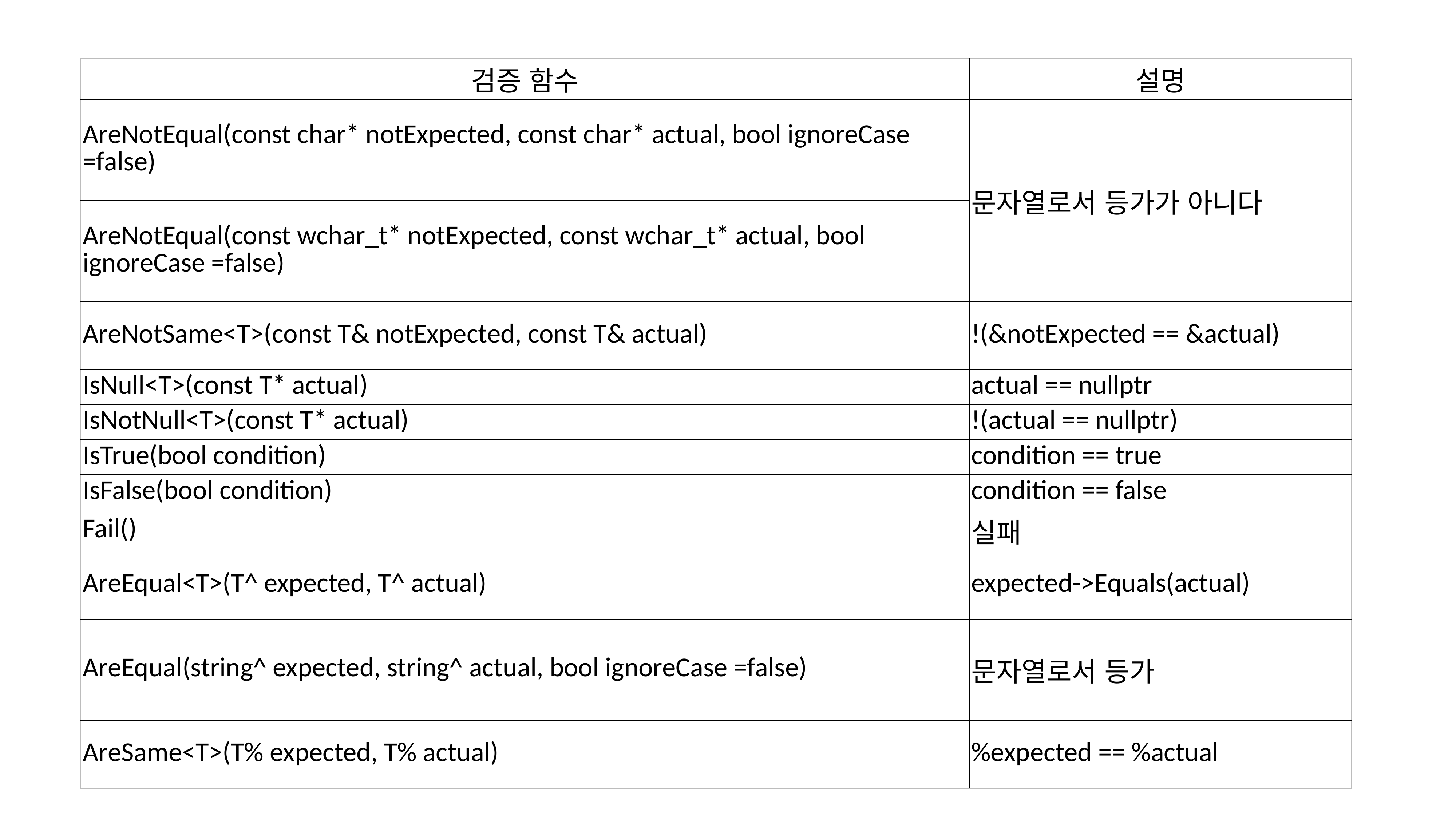

| 검증 함수 | 설명 |
| --- | --- |
| AreNotEqual(const char\* notExpected, const char\* actual, bool ignoreCase =false) | 문자열로서 등가가 아니다 |
| AreNotEqual(const wchar\_t\* notExpected, const wchar\_t\* actual, bool ignoreCase =false) |  |
| AreNotSame<T>(const T& notExpected, const T& actual) | !(&notExpected == &actual) |
| IsNull<T>(const T\* actual) | actual == nullptr |
| IsNotNull<T>(const T\* actual) | !(actual == nullptr) |
| IsTrue(bool condition) | condition == true |
| IsFalse(bool condition) | condition == false |
| Fail() | 실패 |
| AreEqual<T>(T^ expected, T^ actual) | expected->Equals(actual) |
| AreEqual(string^ expected, string^ actual, bool ignoreCase =false) | 문자열로서 등가 |
| AreSame<T>(T% expected, T% actual) | %expected == %actual |